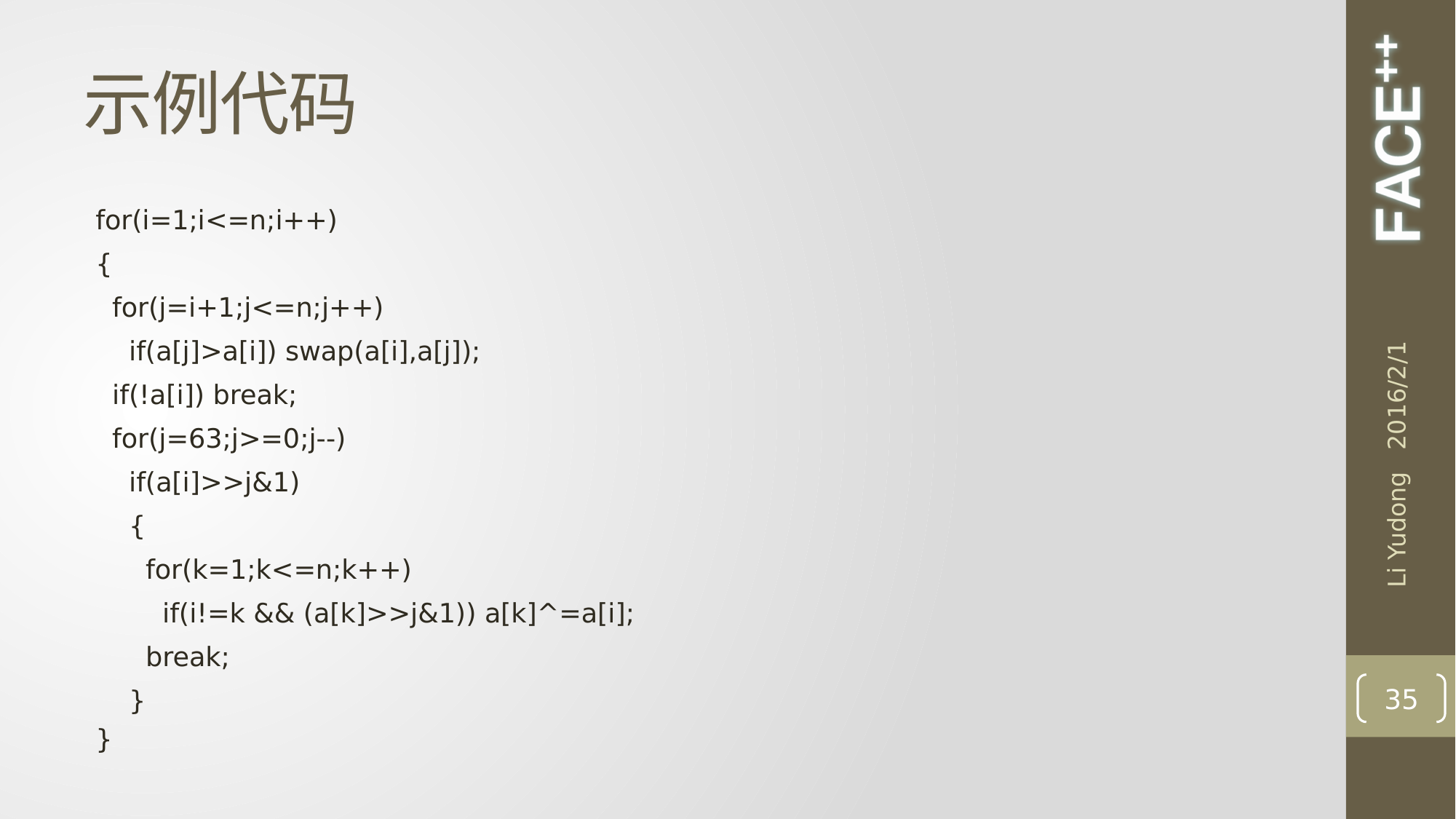

# 示例代码
for(i=1;i<=n;i++)
{
  for(j=i+1;j<=n;j++)
    if(a[j]>a[i]) swap(a[i],a[j]);
  if(!a[i]) break;
  for(j=63;j>=0;j--)
    if(a[i]>>j&1)
    {
      for(k=1;k<=n;k++)
        if(i!=k && (a[k]>>j&1)) a[k]^=a[i];
      break;
    }
}
2016/2/1
Li Yudong
35